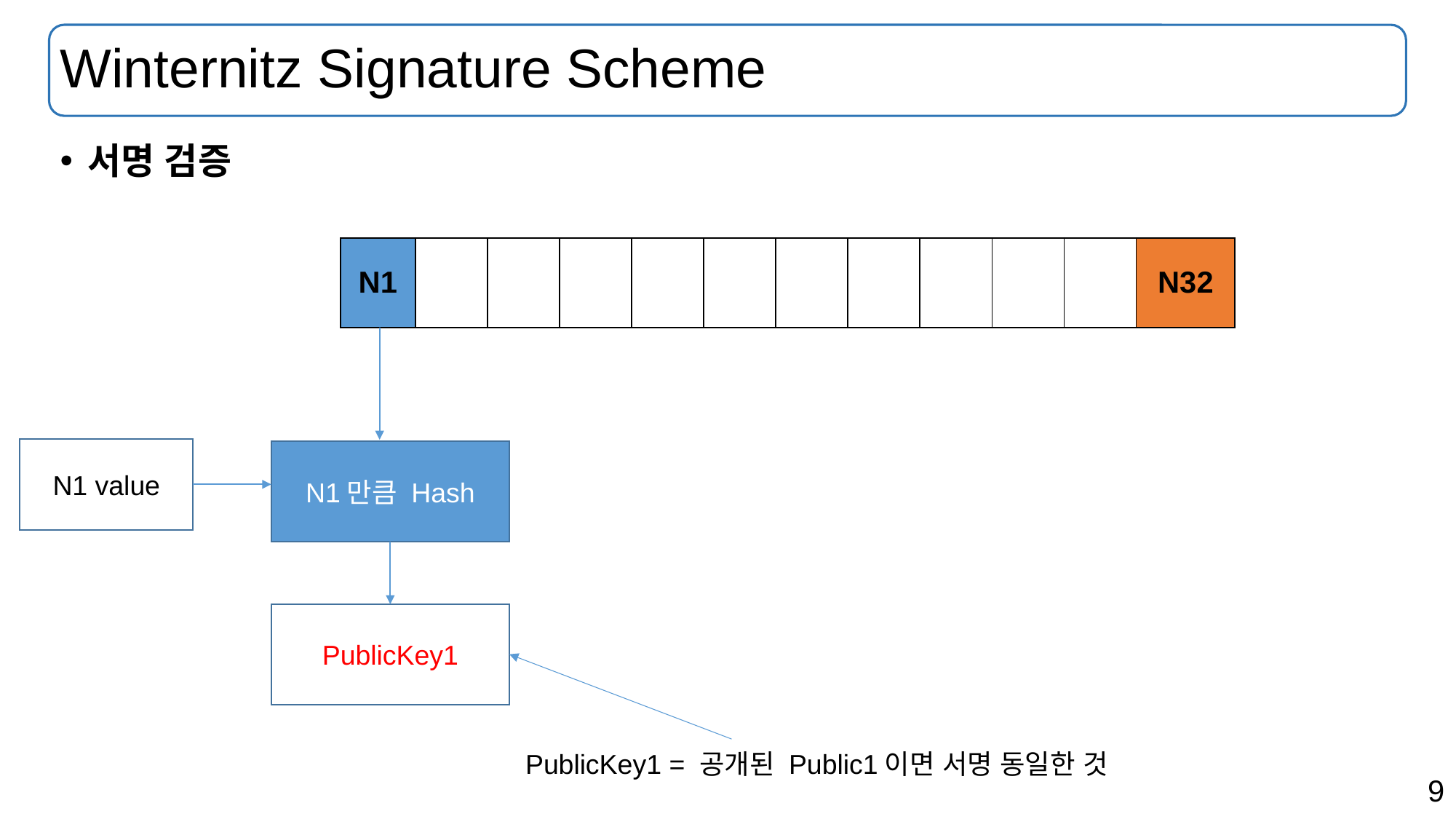

# Winternitz Signature Scheme
서명 검증

| N1 |  |  |  |  |  |  |  |  |  |  | N32 |
| --- | --- | --- | --- | --- | --- | --- | --- | --- | --- | --- | --- |
N1 value
N1만큼 Hash
PublicKey1
PublicKey1 = 공개된 Public1이면 서명 동일한 것